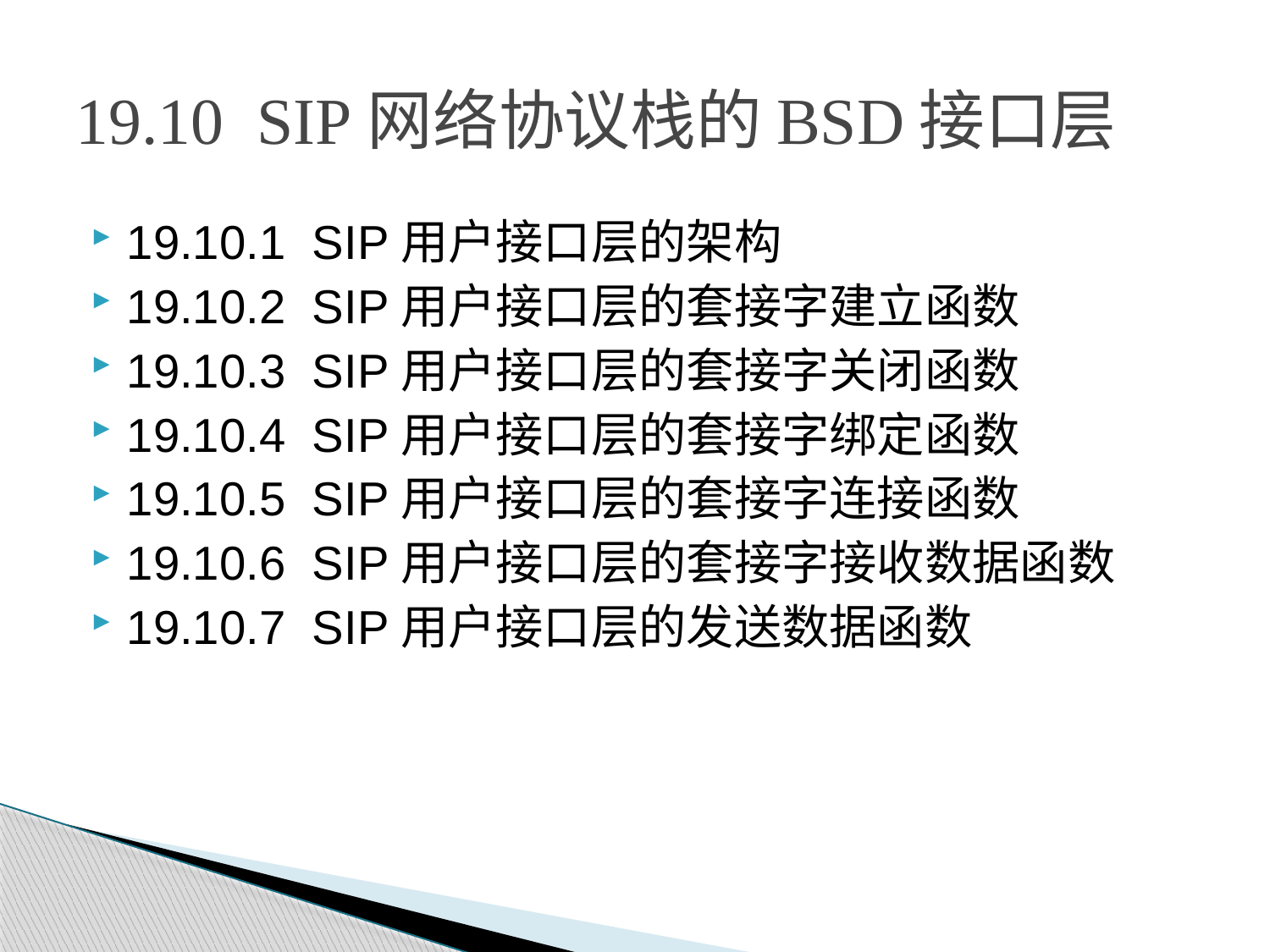

# 19.10  SIP网络协议栈的BSD接口层
19.10.1  SIP用户接口层的架构
19.10.2  SIP用户接口层的套接字建立函数
19.10.3  SIP用户接口层的套接字关闭函数
19.10.4  SIP用户接口层的套接字绑定函数
19.10.5  SIP用户接口层的套接字连接函数
19.10.6  SIP用户接口层的套接字接收数据函数
19.10.7  SIP用户接口层的发送数据函数